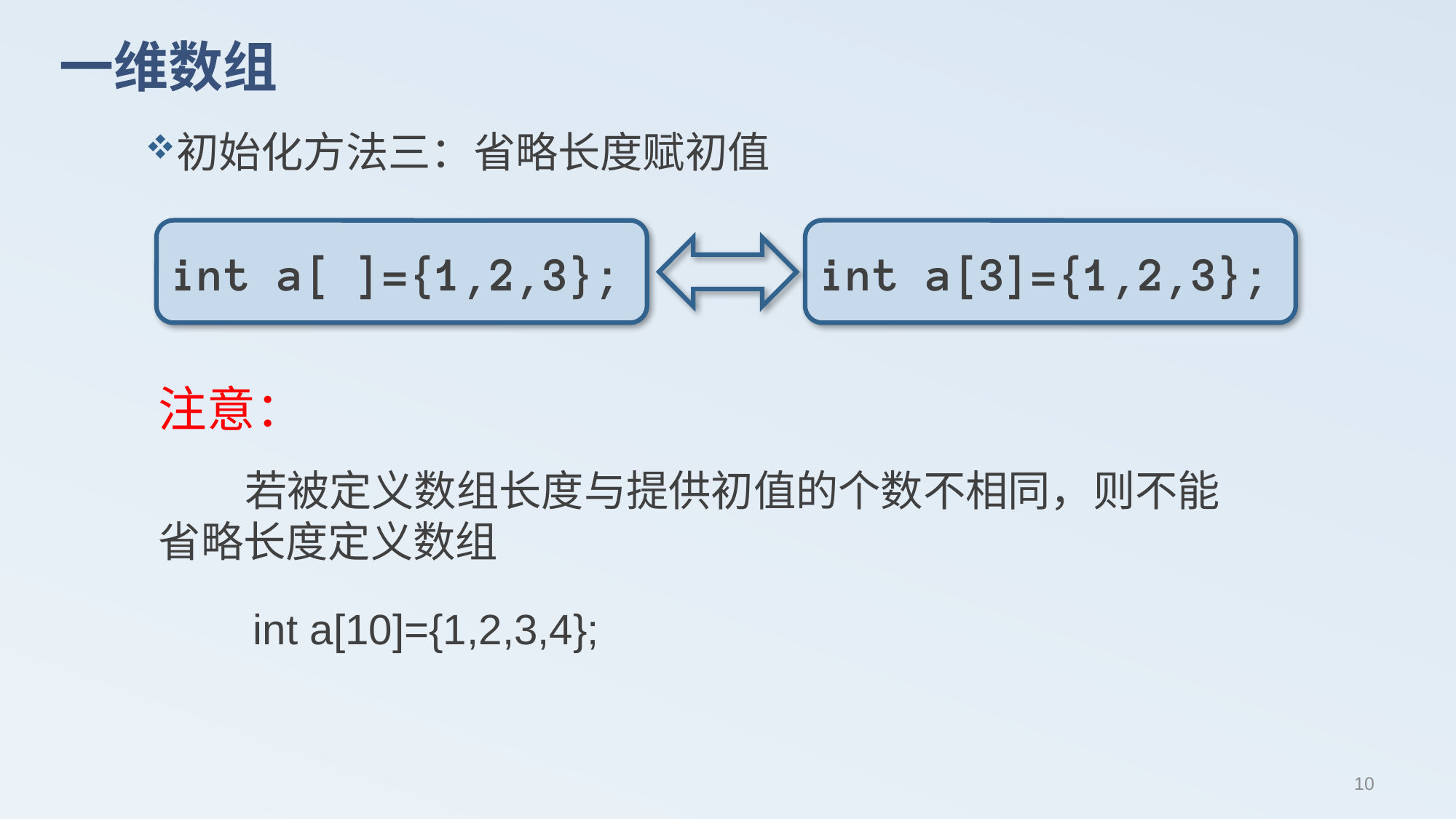

# 一维数组
初始化方法三：省略长度赋初值
int a[ ]={1,2,3};
int a[3]={1,2,3};

注意：
        若被定义数组长度与提供初值的个数不相同，则不能省略长度定义数组
        int a[10]={1,2,3,4};